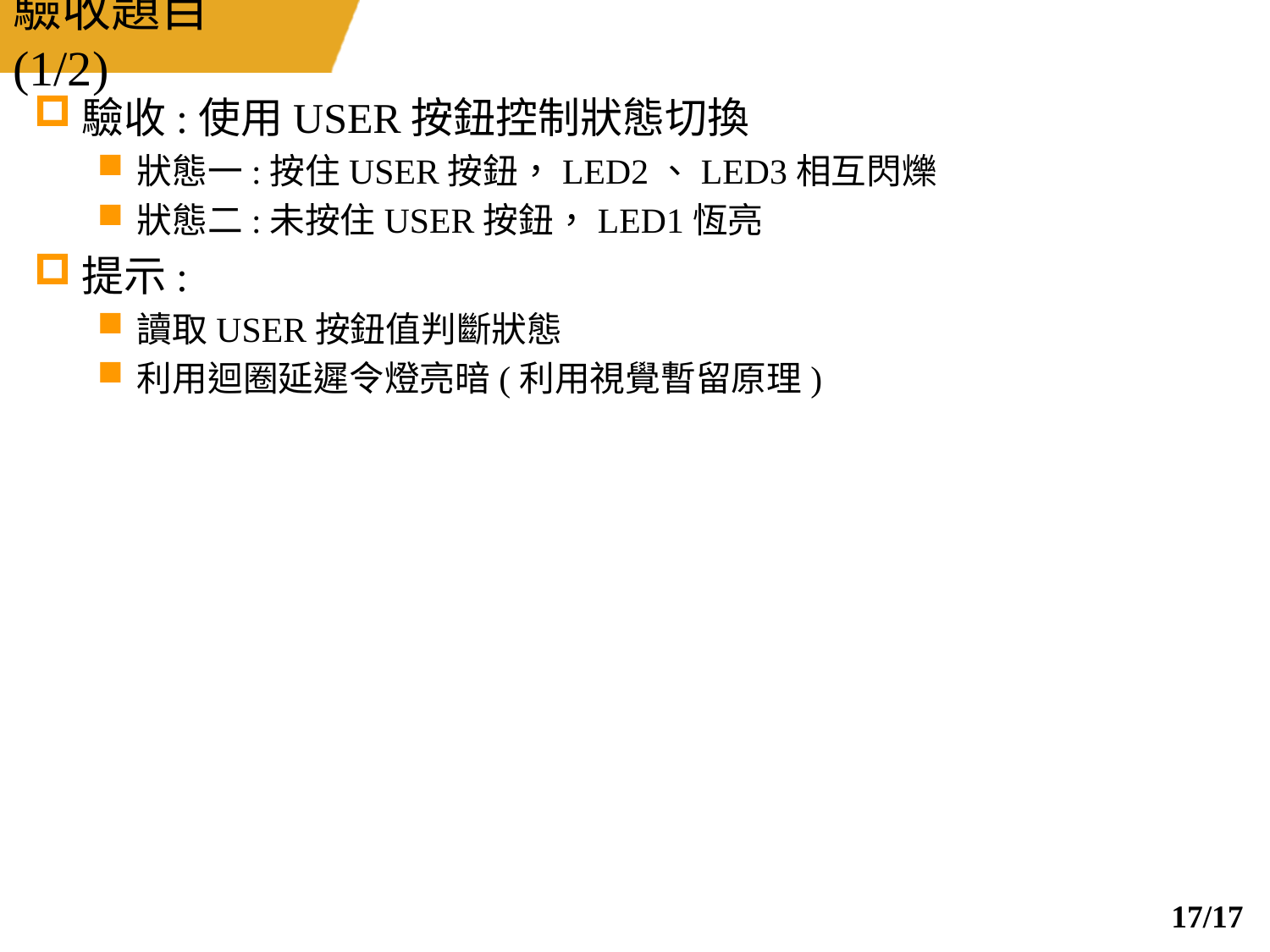

# 驗收題目(1/2)
驗收:使用USER按鈕控制狀態切換
狀態一:按住USER按鈕，LED2、LED3相互閃爍
狀態二:未按住USER按鈕，LED1恆亮
提示:
讀取USER按鈕值判斷狀態
利用迴圈延遲令燈亮暗(利用視覺暫留原理)
17/17